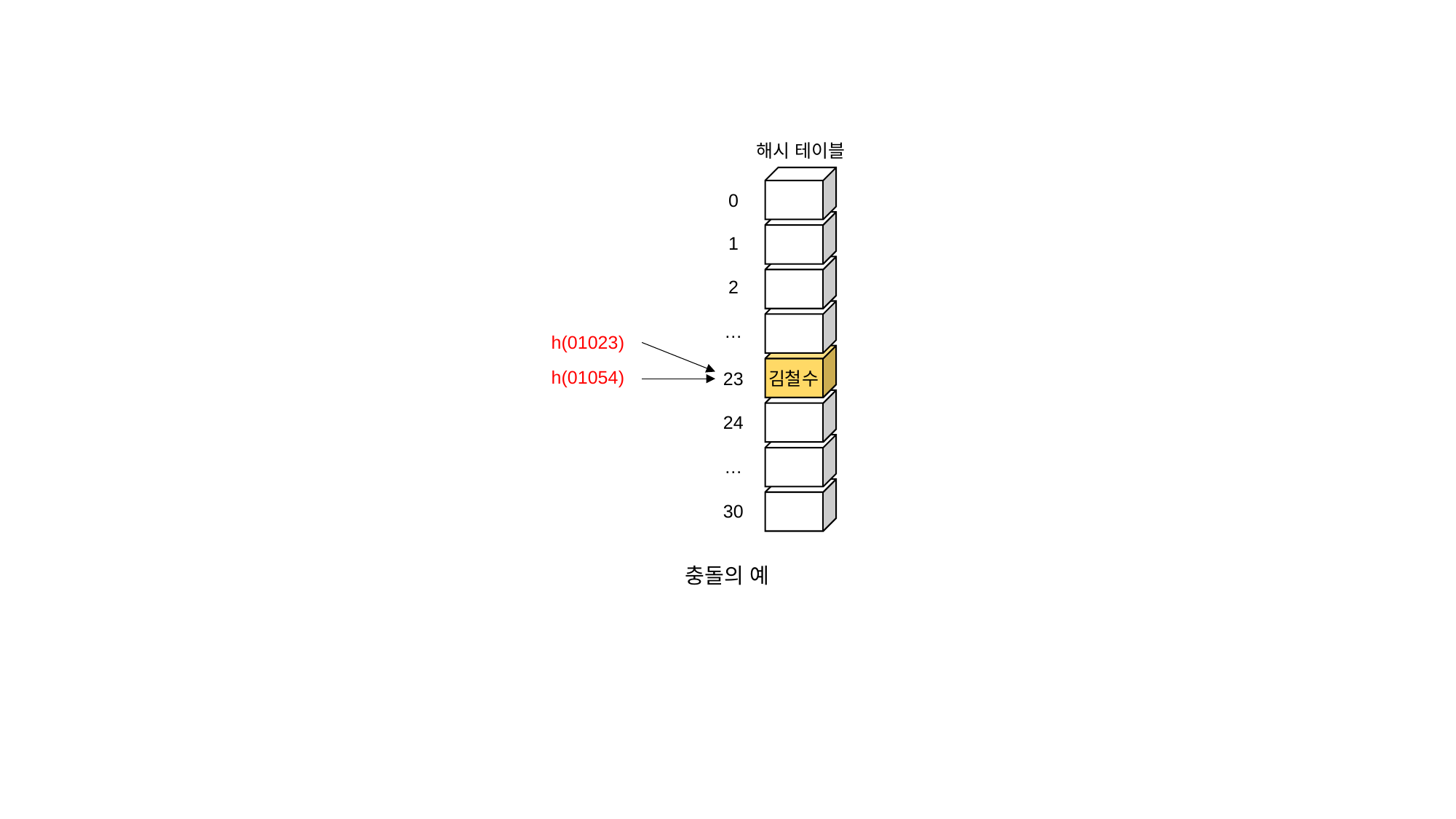

해시 테이블

0

1

2

…
h(01023)

h(01054)
23
김철수

24

…

30
충돌의 예